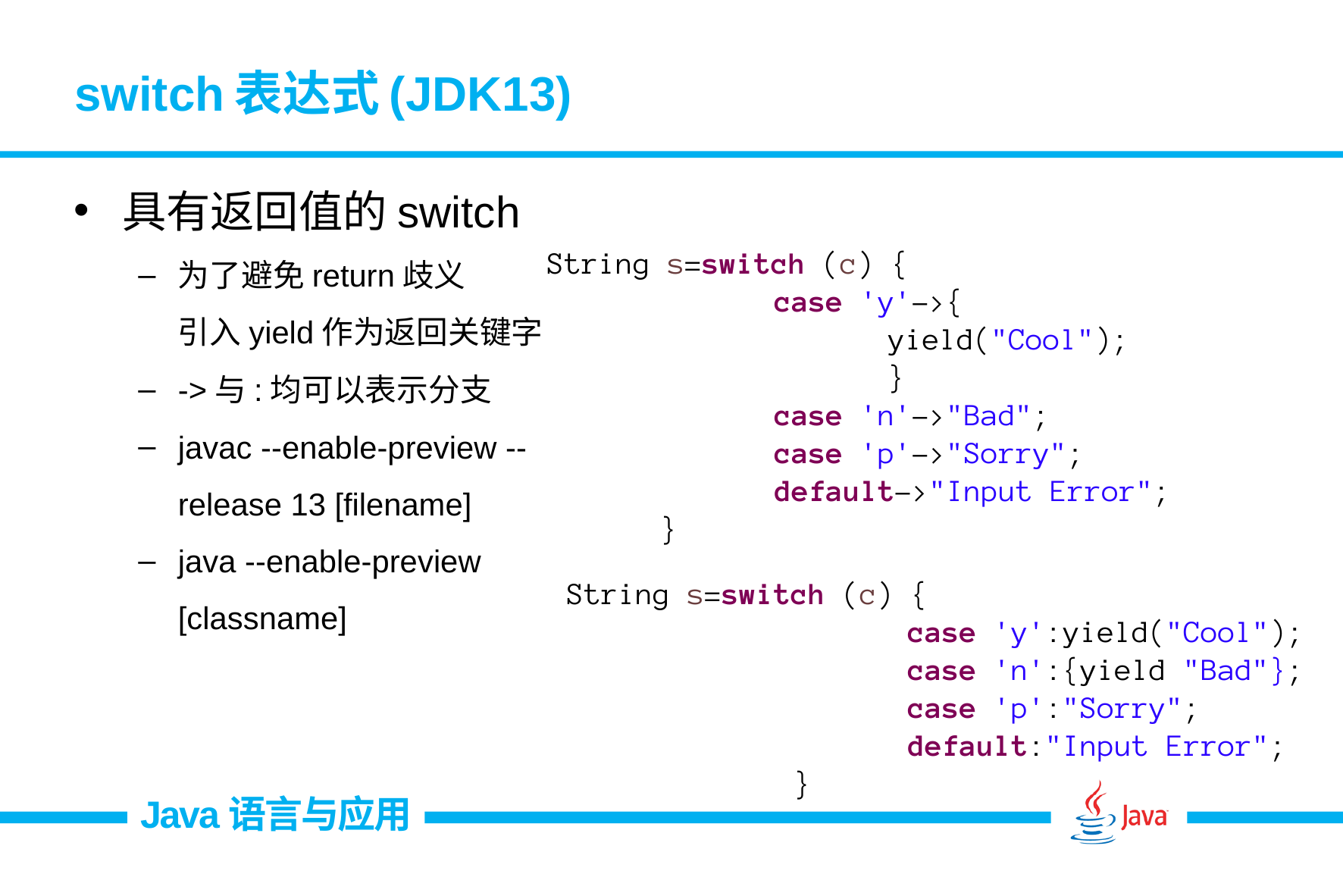

# switch表达式(JDK13)
具有返回值的switch
为了避免return歧义
引入yield作为返回关键字
->与:均可以表示分支
javac --enable-preview --release 13 [filename]
java --enable-preview [classname]

	String s=switch (c) {			case 'y'->{				yield("Cool");				}			case 'n'->"Bad";			case 'p'->"Sorry";			default->"Input Error";		}
String s=switch (c) {			case 'y':yield("Cool");
			case 'n':{yield "Bad"};			case 'p':"Sorry";			default:"Input Error";		}